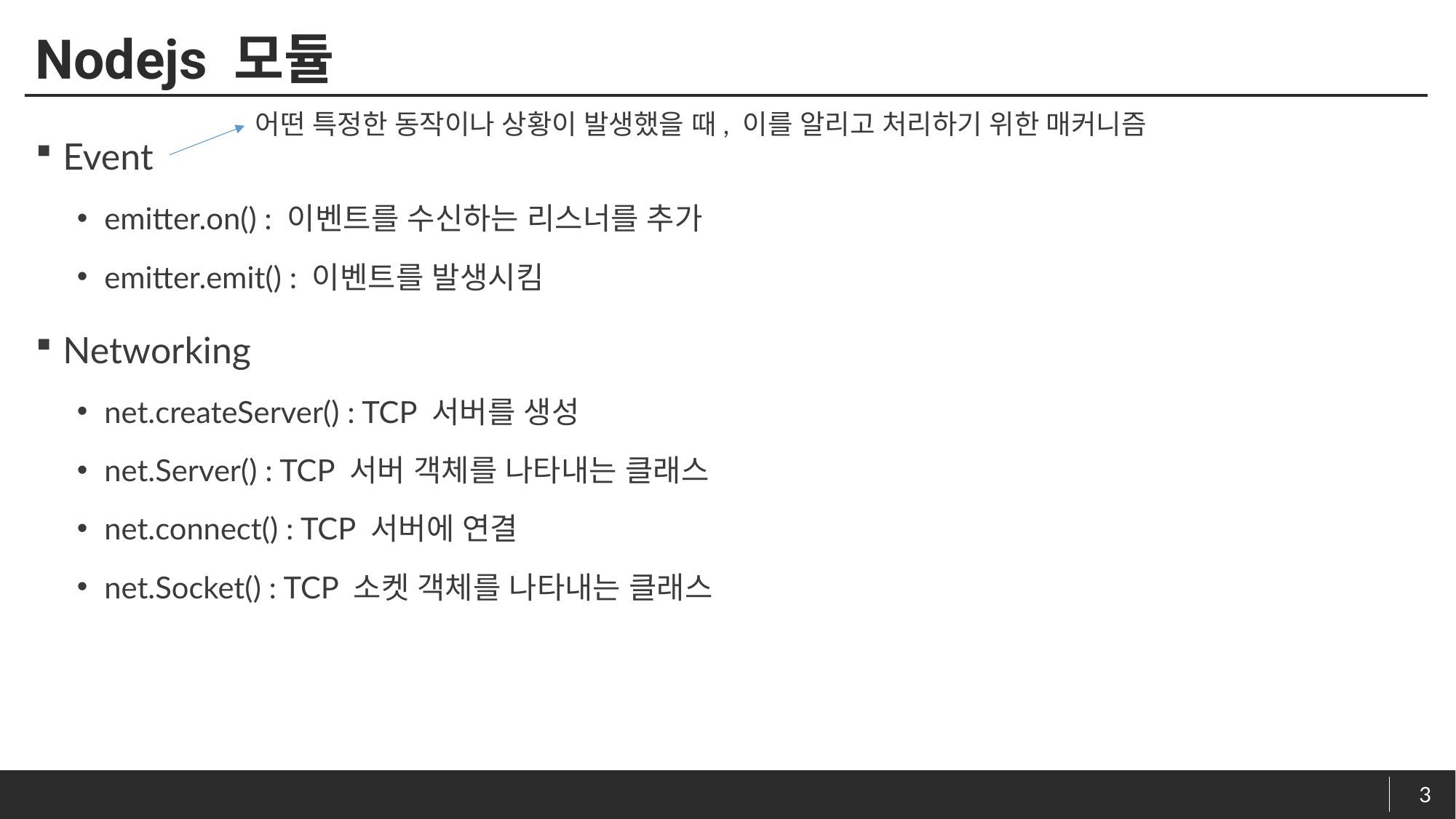

# Nodejs 모듈
어떤 특정한 동작이나 상황이 발생했을 때, 이를 알리고 처리하기 위한 매커니즘
Event
emitter.on() : 이벤트를 수신하는 리스너를 추가
emitter.emit() : 이벤트를 발생시킴
Networking
net.createServer() : TCP 서버를 생성
net.Server() : TCP 서버 객체를 나타내는 클래스
net.connect() : TCP 서버에 연결
net.Socket() : TCP 소켓 객체를 나타내는 클래스

3